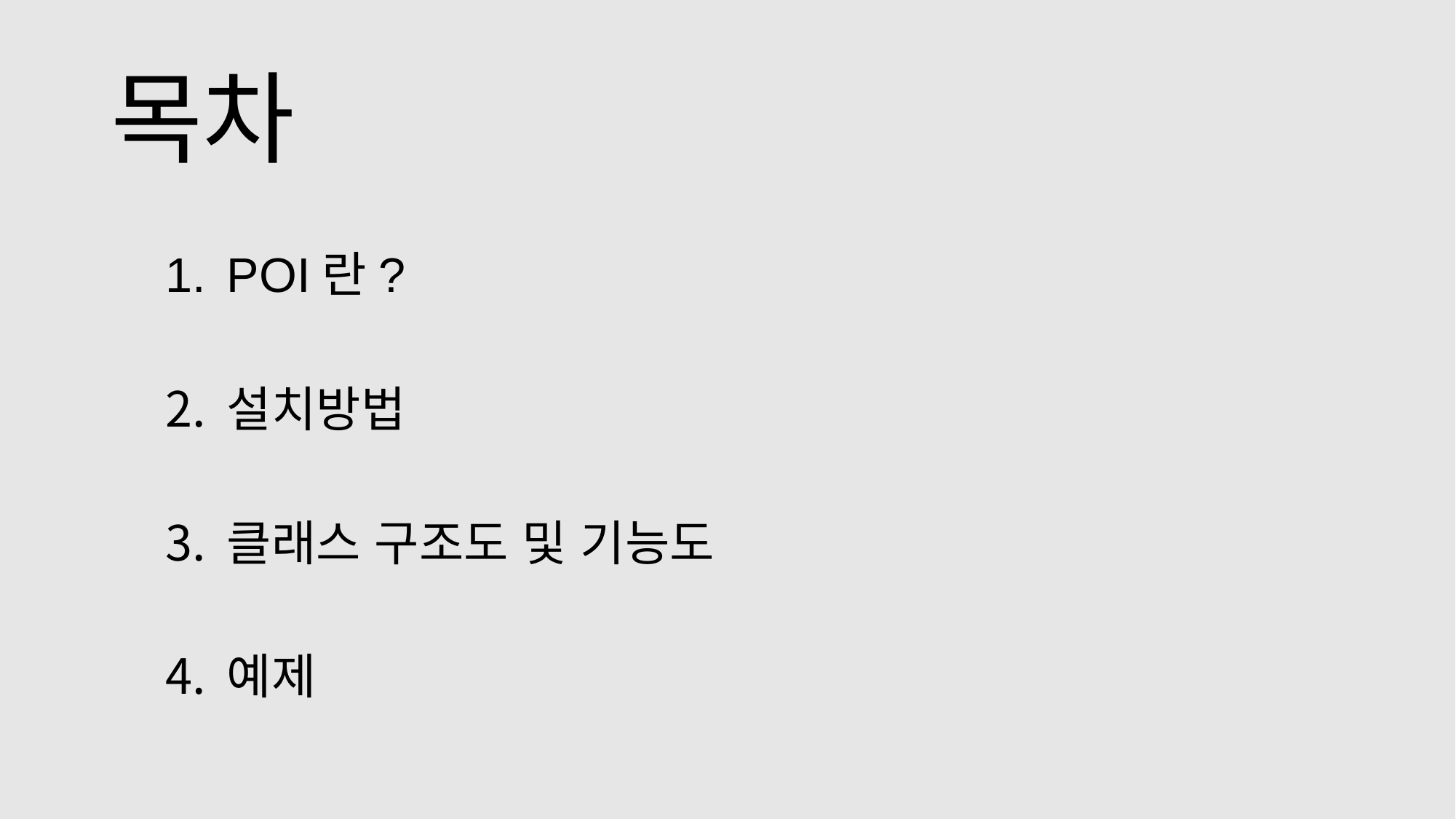

# 목차
POI란?

설치방법

클래스 구조도 및 기능도

예제